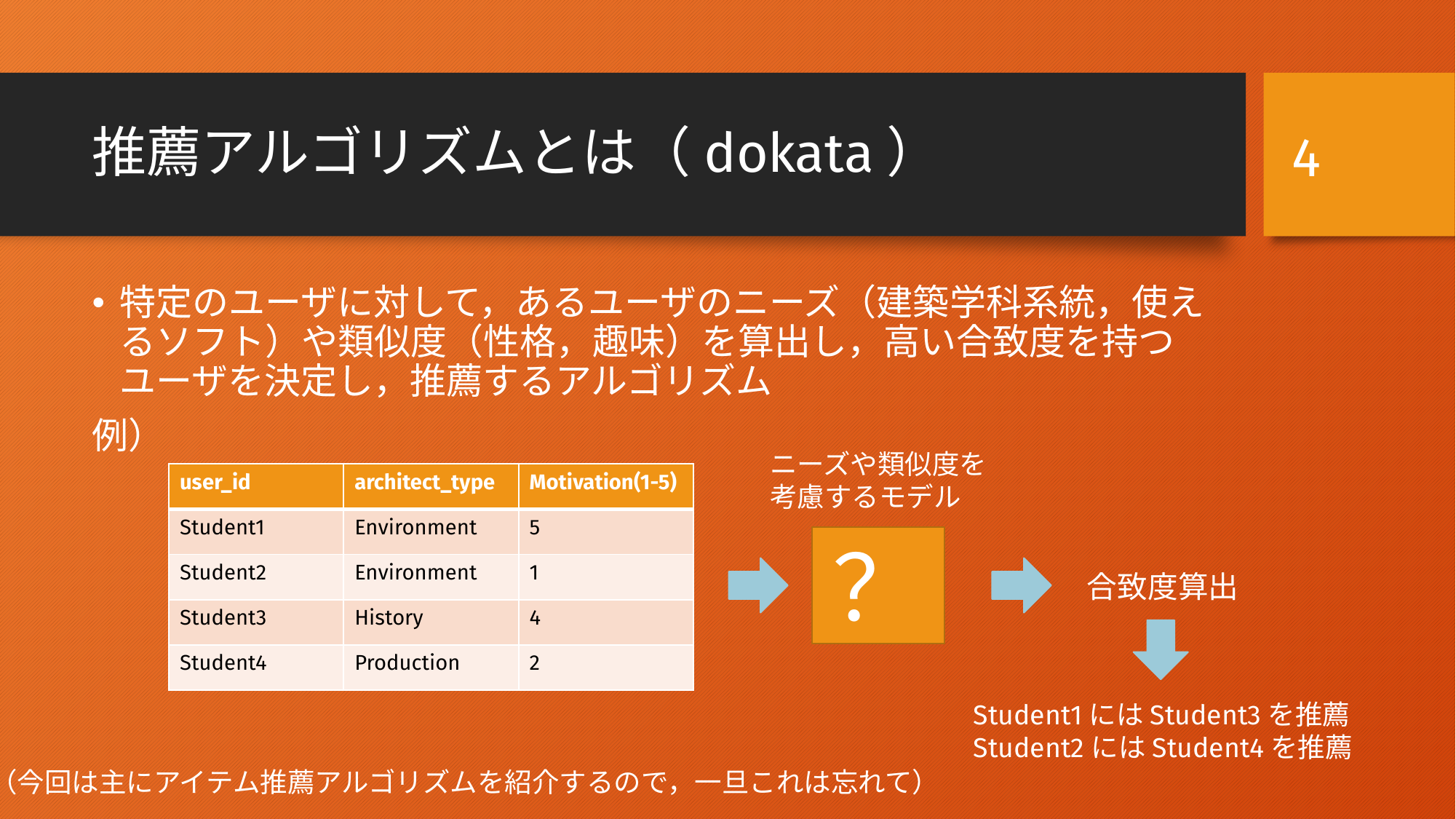

4
# 推薦アルゴリズムとは（dokata）
特定のユーザに対して，あるユーザのニーズ（建築学科系統，使えるソフト）や類似度（性格，趣味）を算出し，高い合致度を持つユーザを決定し，推薦するアルゴリズム
例）
ニーズや類似度を
考慮するモデル
| user\_id | architect\_type | Motivation(1-5) |
| --- | --- | --- |
| Student1 | Environment | 5 |
| Student2 | Environment | 1 |
| Student3 | History | 4 |
| Student4 | Production | 2 |
？

合致度算出

Student1にはStudent3を推薦
Student2にはStudent4を推薦
（今回は主にアイテム推薦アルゴリズムを紹介するので，一旦これは忘れて）